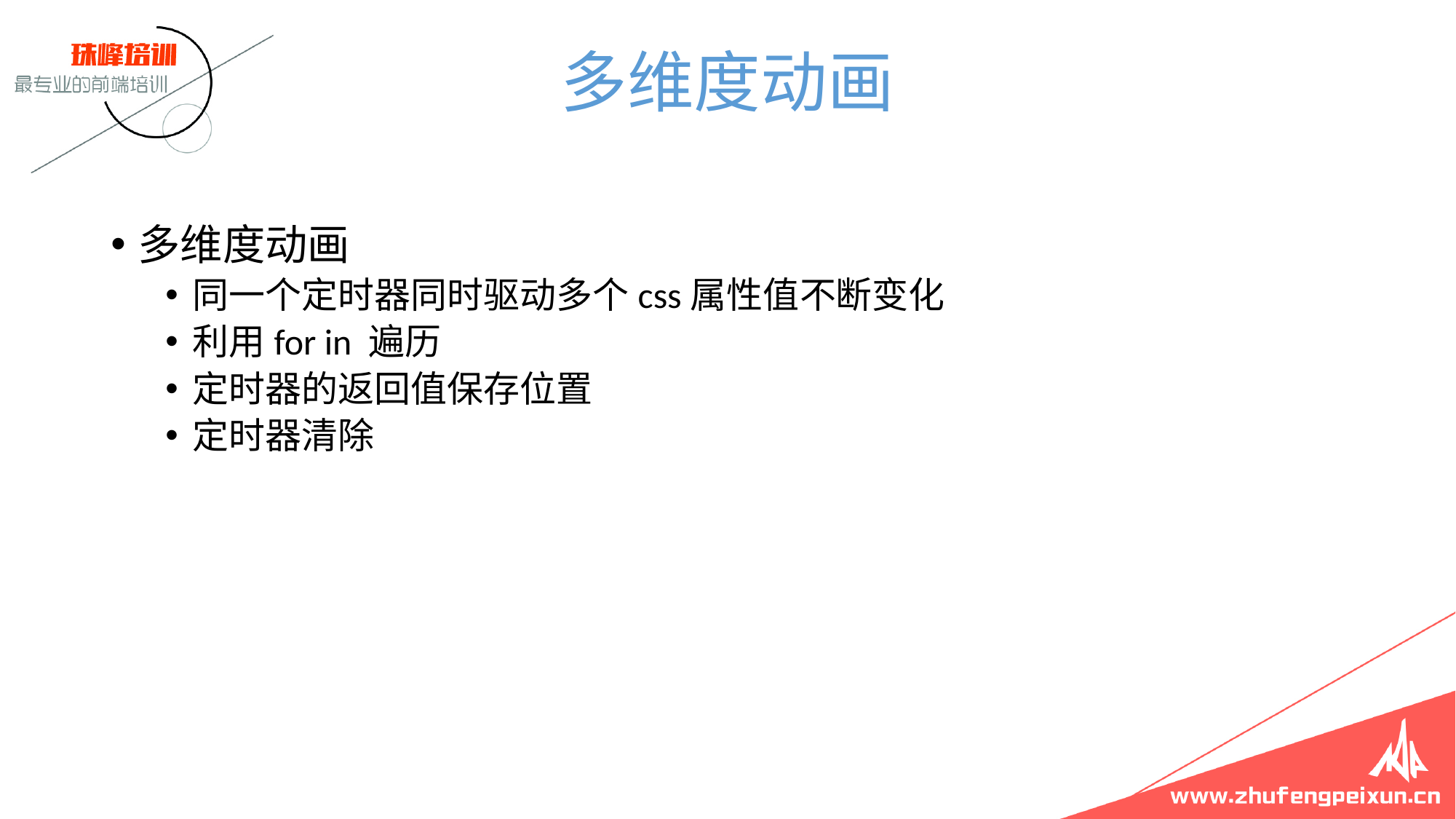

# 多维度动画
多维度动画
同一个定时器同时驱动多个css属性值不断变化
利用for in 遍历
定时器的返回值保存位置
定时器清除